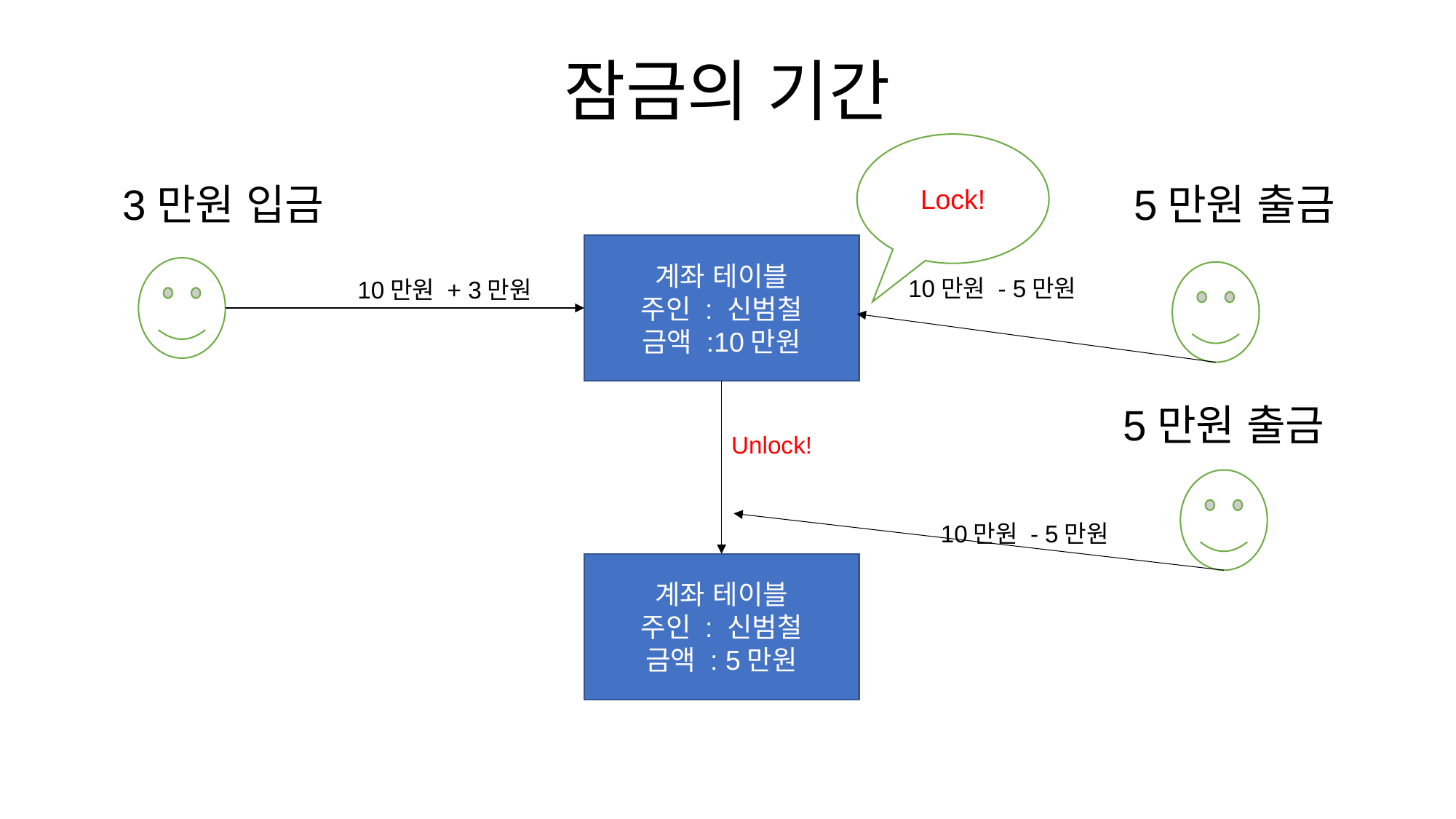

# 잠금의 기간
Lock!
3만원 입금
5만원 출금
계좌 테이블
주인 : 신범철
금액 :10만원

10만원 - 5만원
10만원 + 3만원
5만원 출금
Unlock!

10만원 - 5만원
계좌 테이블
주인 : 신범철
금액 : 5만원